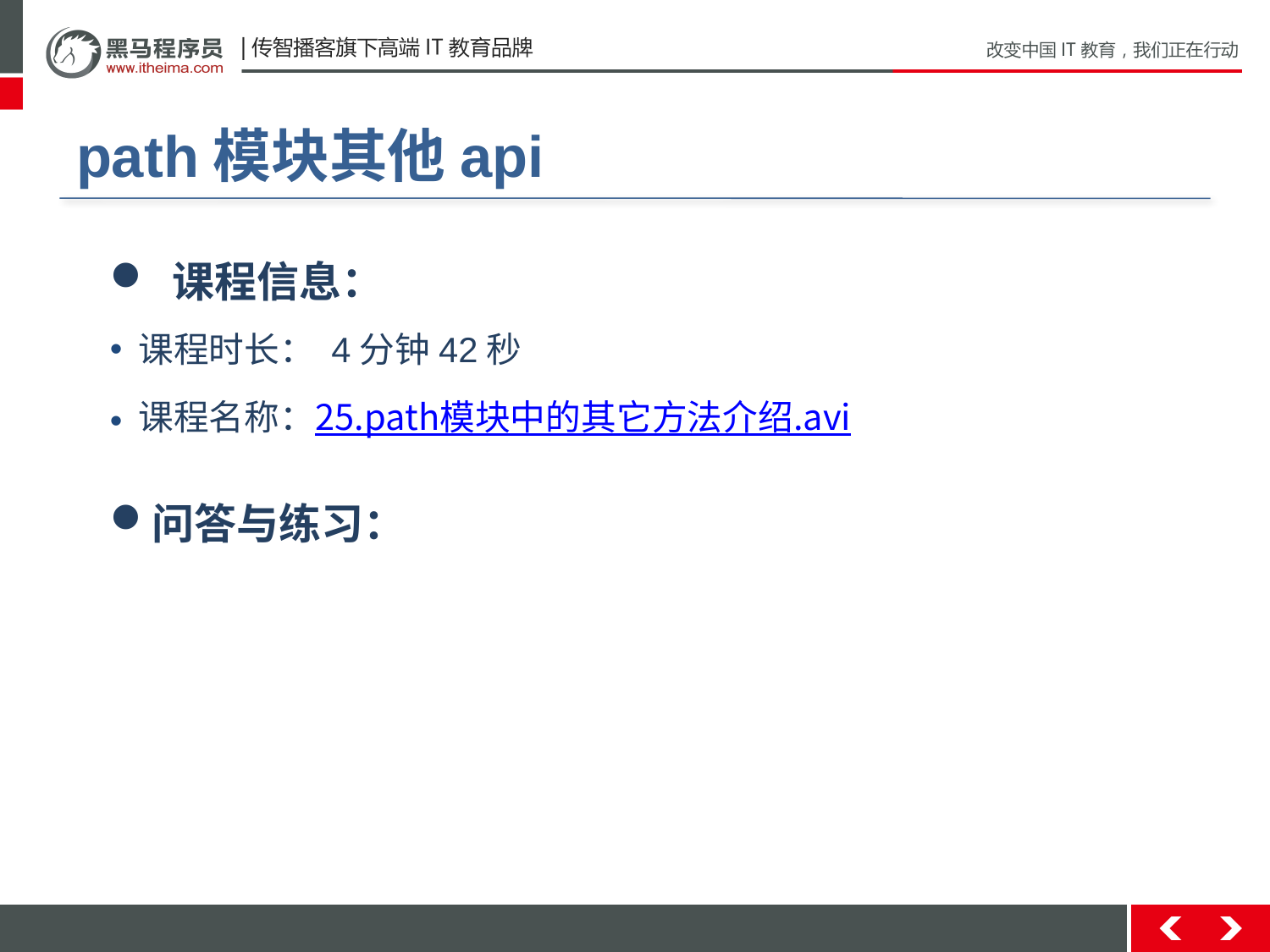

# path模块其他api
 课程信息：
 课程时长： 4分钟42秒
 课程名称：25.path模块中的其它方法介绍.avi
问答与练习：